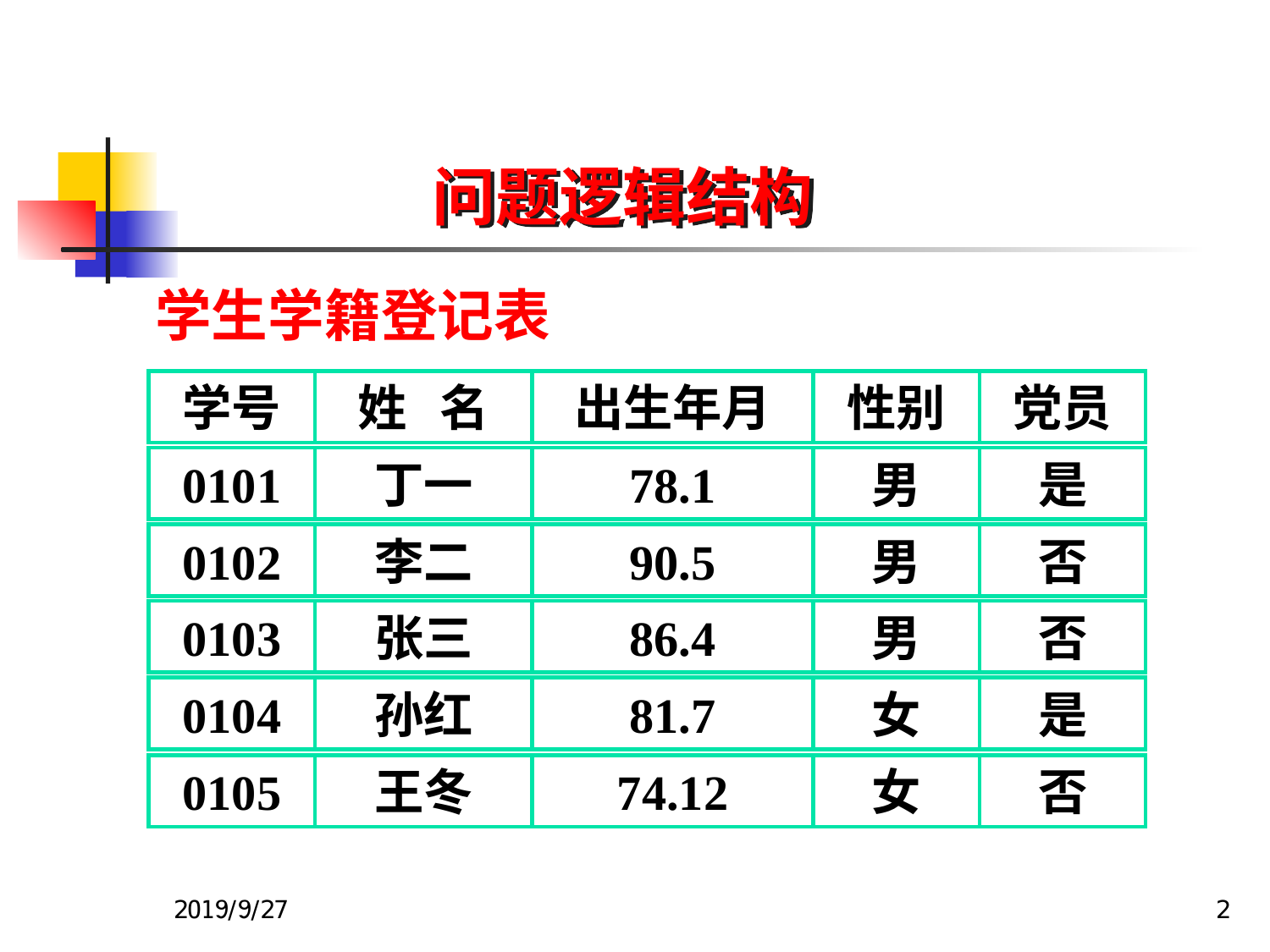

问题逻辑结构
学生学籍登记表
学号
姓   名
出生年月
性别
党员
0101
丁一
78.1
男
是
0102
李二
90.5
男
否
0103
张三
86.4
男
否
0104
孙红
81.7
女
是
0105
王冬
74.12
女
否
2019/9/27
2